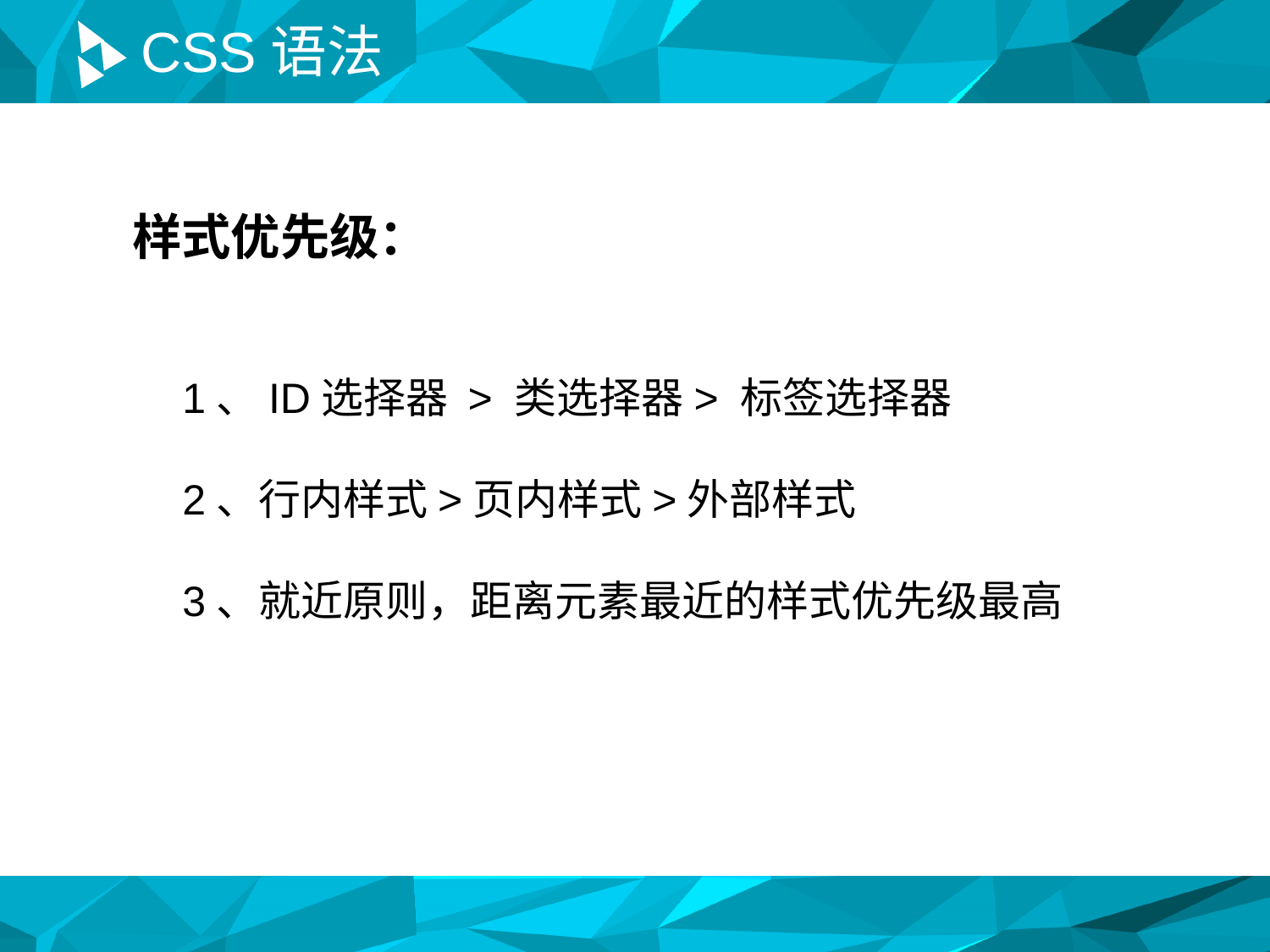

# CSS语法
样式优先级：
1、ID选择器 > 类选择器> 标签选择器
2、行内样式>页内样式>外部样式
3、就近原则，距离元素最近的样式优先级最高